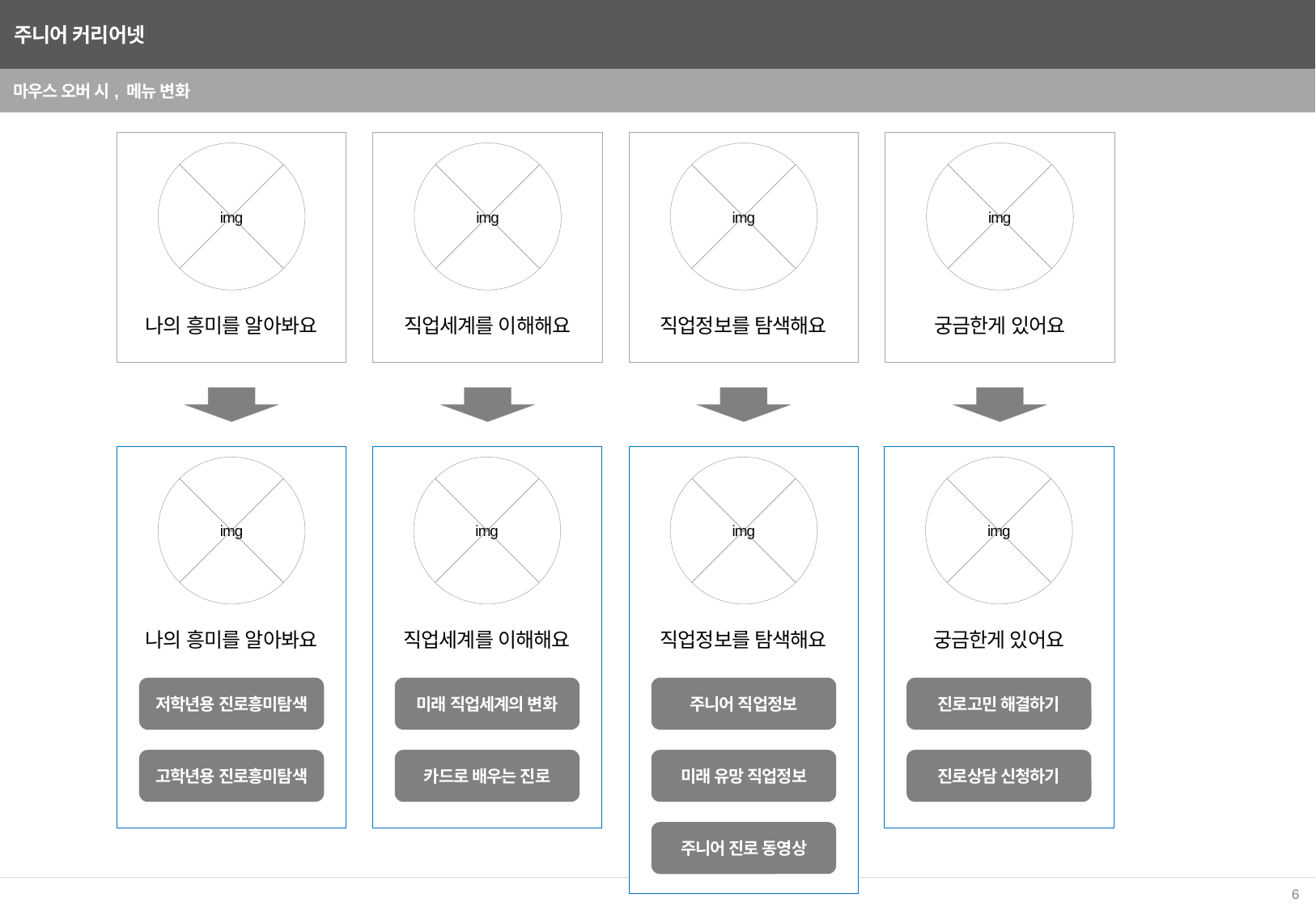

# 주니어 커리어넷
마우스 오버 시, 메뉴 변화

img
img
img
img
나의 흥미를 알아봐요
직업세계를 이해해요
직업정보를 탐색해요
궁금한게 있어요

img
img
img
img
나의 흥미를 알아봐요
직업세계를 이해해요
직업정보를 탐색해요
궁금한게 있어요
저학년용 진로흥미탐색
미래 직업세계의 변화
주니어 직업정보
진로고민 해결하기
고학년용 진로흥미탐색
카드로 배우는 진로
미래 유망 직업정보
진로상담 신청하기
주니어 진로 동영상